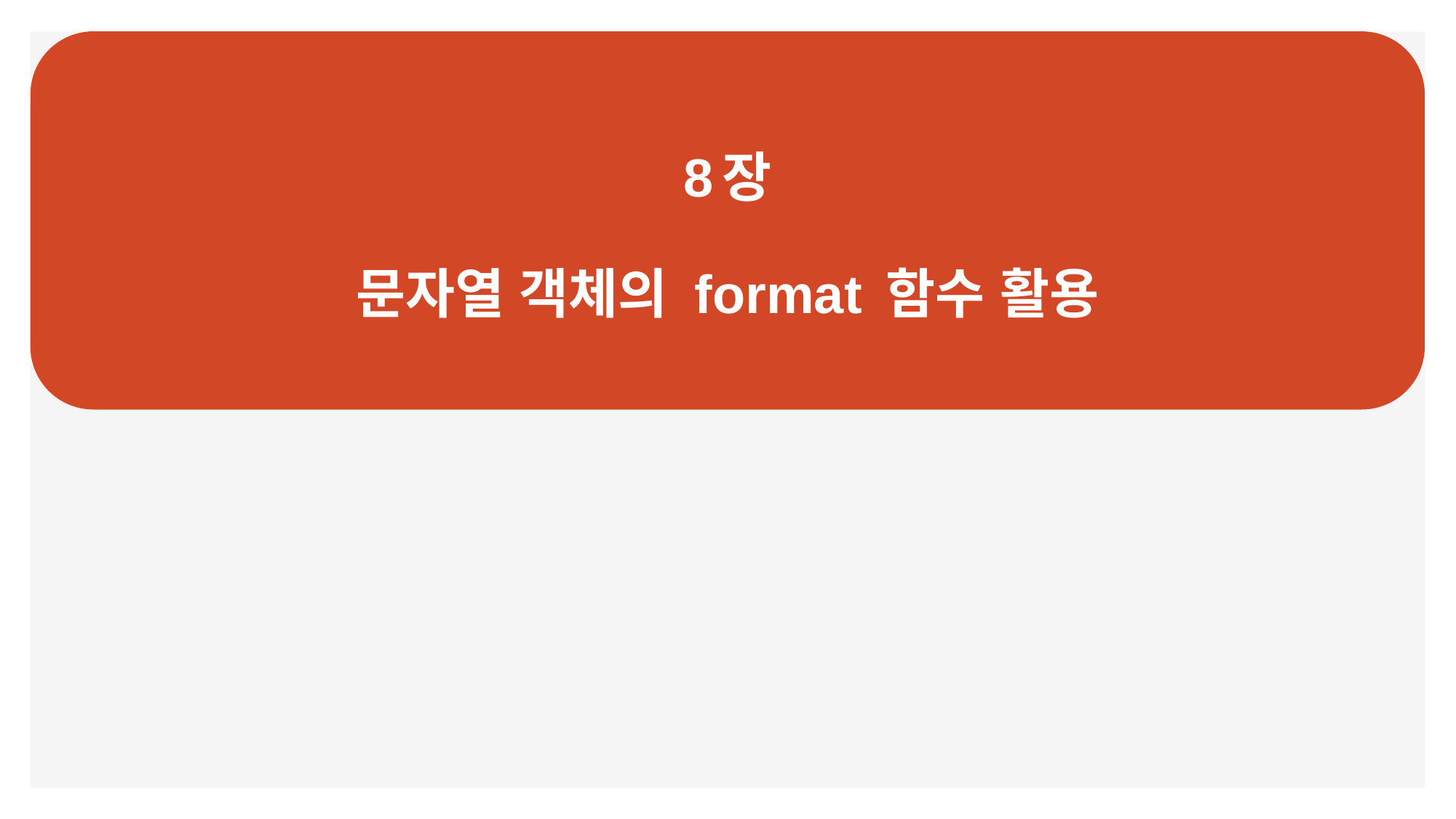

# 8장 문자열 객체의 format 함수 활용